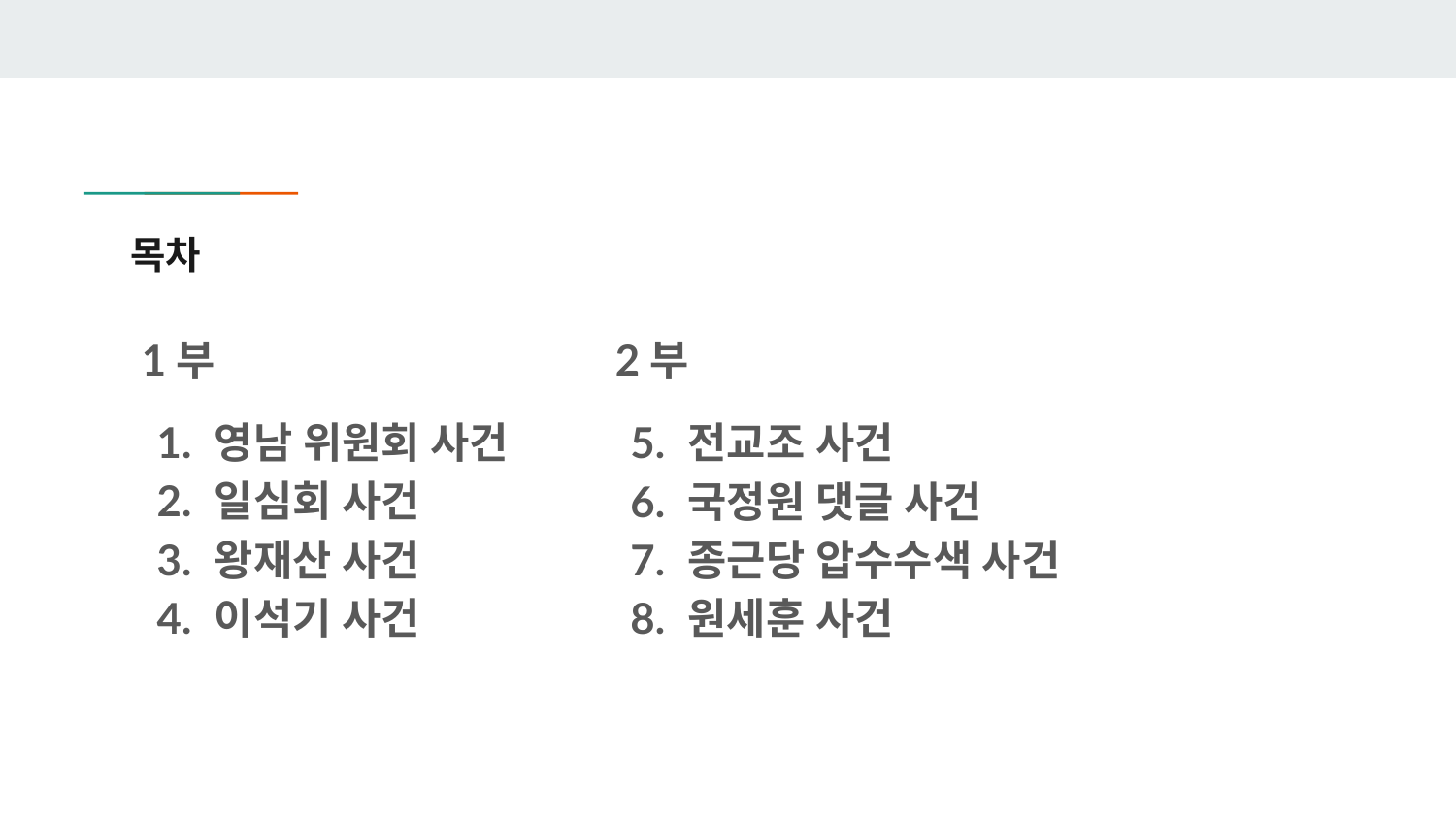

# 목차
1부
영남 위원회 사건
일심회 사건
왕재산 사건
이석기 사건

2부
전교조 사건
국정원 댓글 사건
종근당 압수수색 사건
원세훈 사건